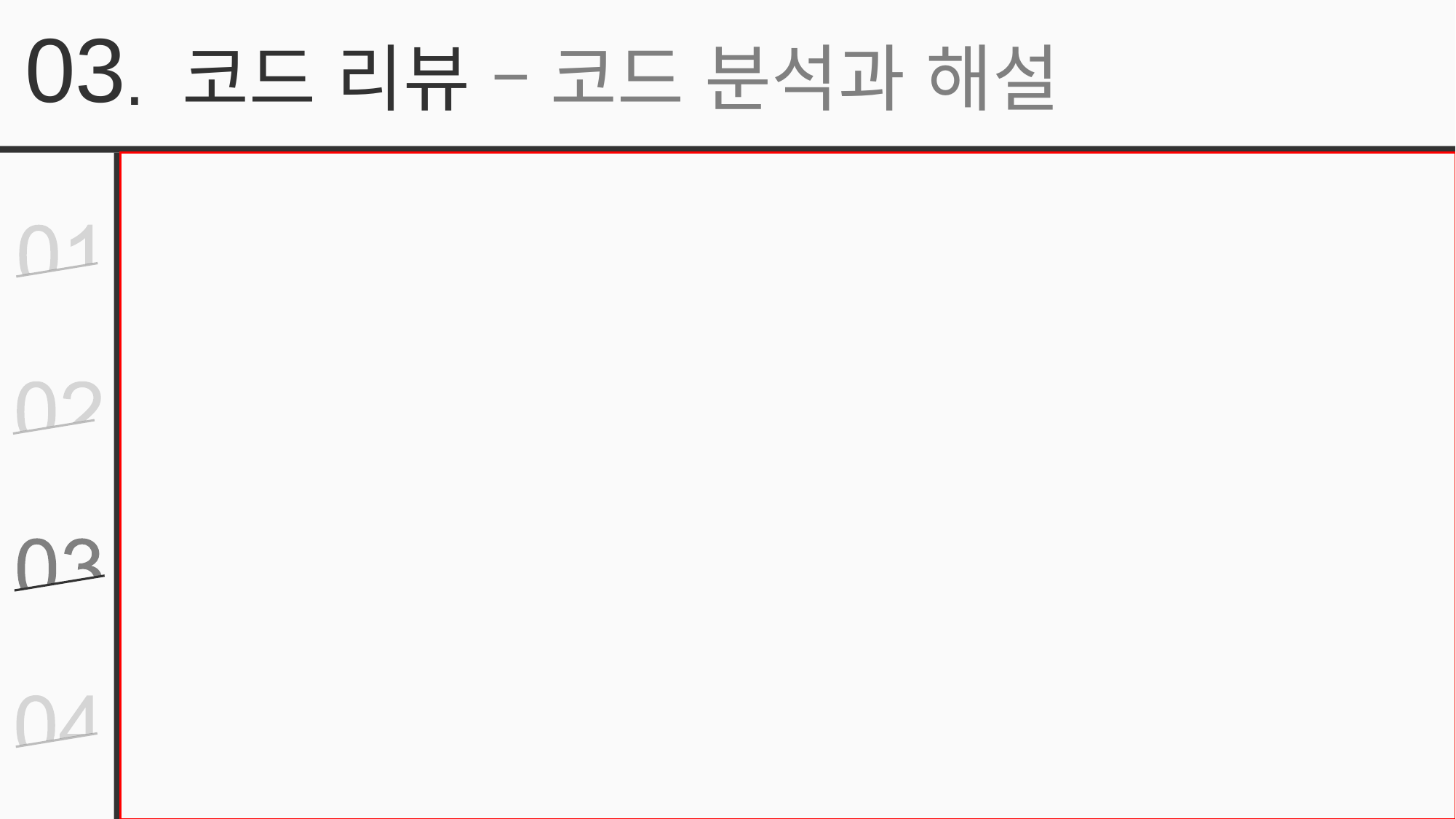

03
. 코드 리뷰 – 코드 분석과 해설